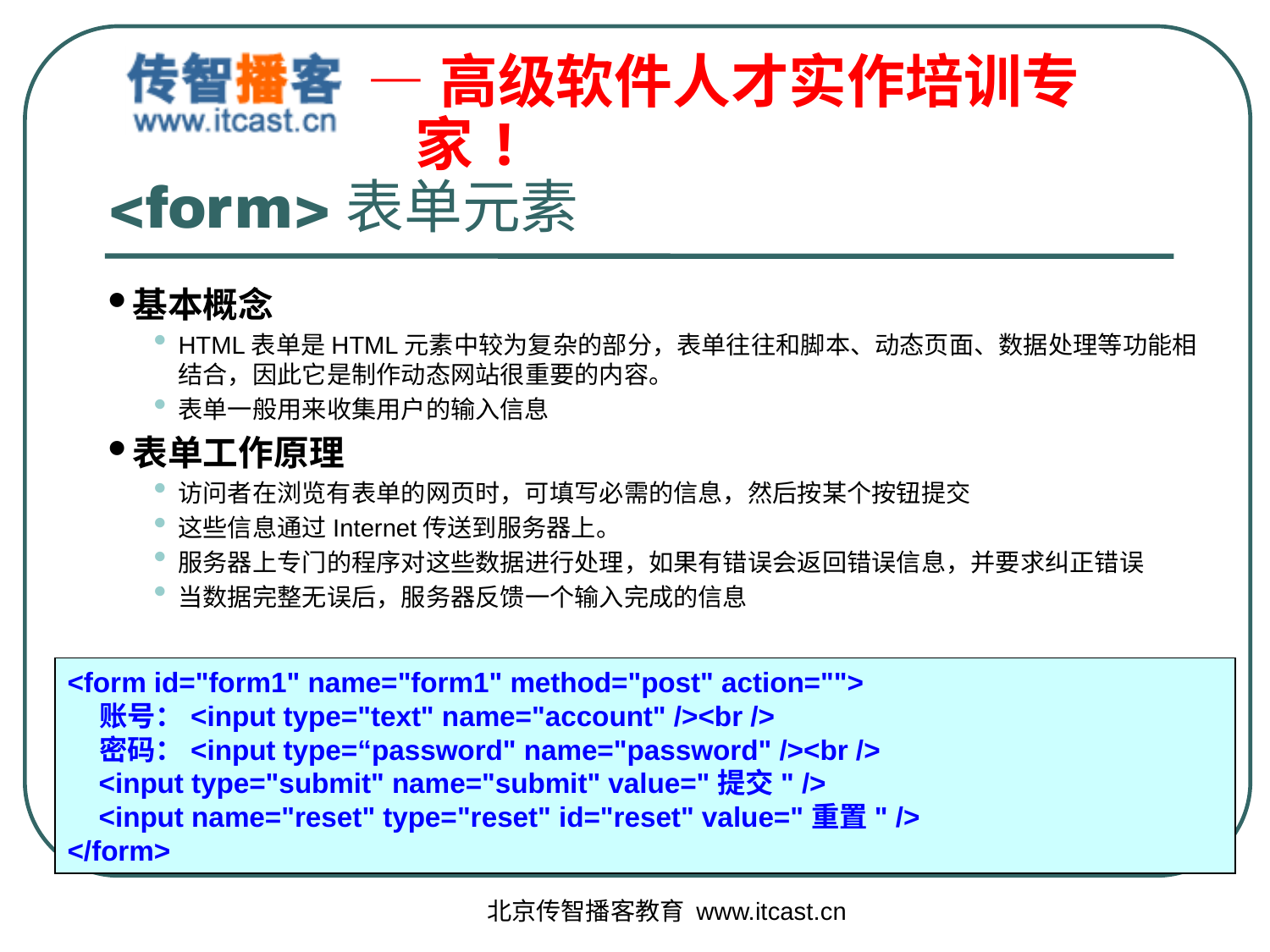

# <form>表单元素
基本概念
HTML表单是HTML元素中较为复杂的部分，表单往往和脚本、动态页面、数据处理等功能相结合，因此它是制作动态网站很重要的内容。
表单一般用来收集用户的输入信息
表单工作原理
访问者在浏览有表单的网页时，可填写必需的信息，然后按某个按钮提交
这些信息通过Internet传送到服务器上。
服务器上专门的程序对这些数据进行处理，如果有错误会返回错误信息，并要求纠正错误
当数据完整无误后，服务器反馈一个输入完成的信息
<form id="form1" name="form1" method="post" action="">
    账号：<input type="text" name="account" /><br />
    密码：<input type=“password" name="password" /><br />
    <input type="submit" name="submit" value="提交" />
    <input name="reset" type="reset" id="reset" value="重置" />
</form>